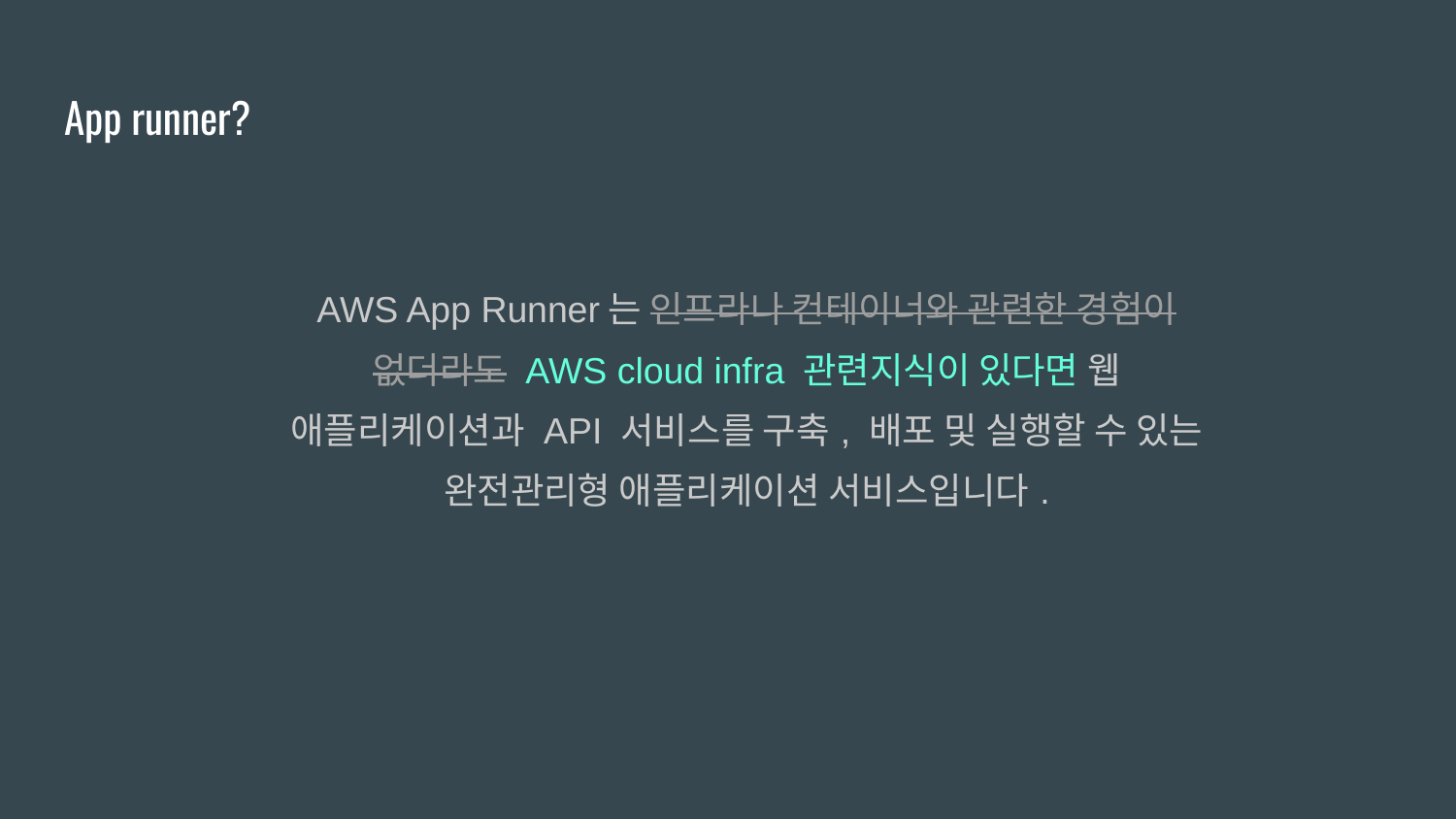

# App runner?
AWS App Runner는 인프라나 컨테이너와 관련한 경험이 없더라도 AWS cloud infra 관련지식이 있다면 웹 애플리케이션과 API 서비스를 구축, 배포 및 실행할 수 있는 완전관리형 애플리케이션 서비스입니다.